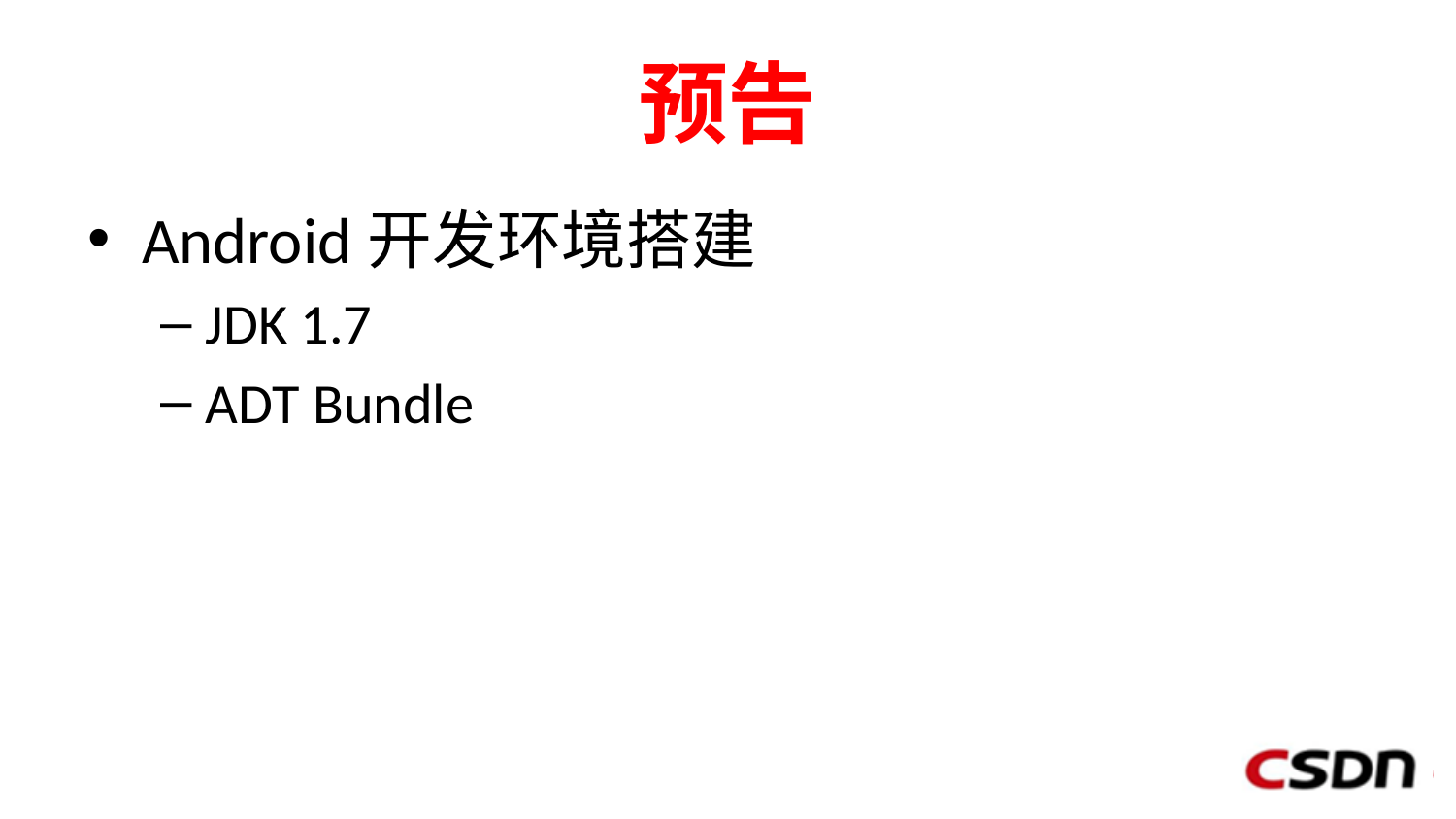

# 预告
Android开发环境搭建
JDK 1.7
ADT Bundle